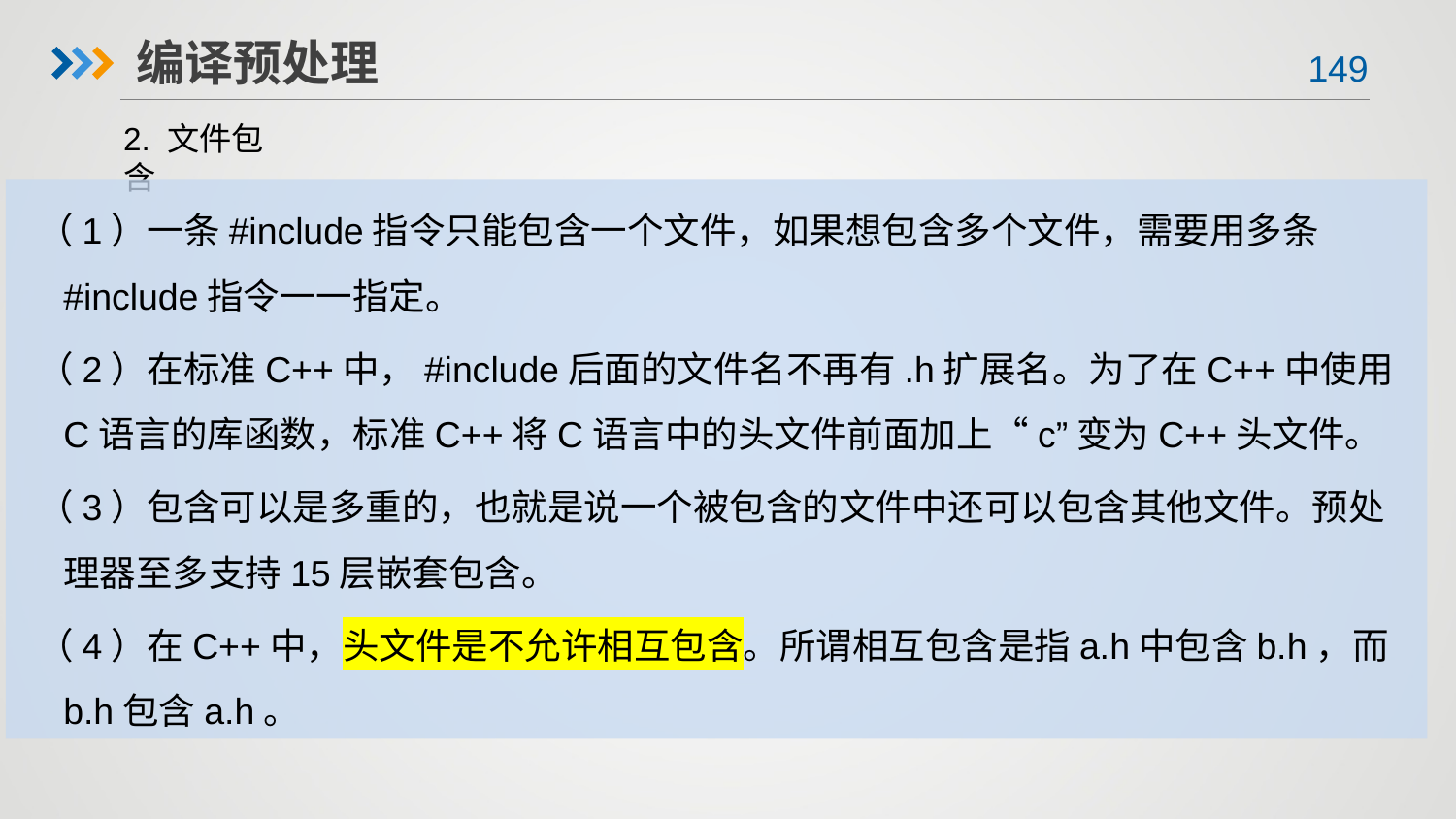

编译预处理
2. 文件包含
 （1）一条#include指令只能包含一个文件，如果想包含多个文件，需要用多条#include指令一一指定。
 （2）在标准C++中，#include后面的文件名不再有.h扩展名。为了在C++中使用C语言的库函数，标准C++将C语言中的头文件前面加上“c”变为C++头文件。
 （3）包含可以是多重的，也就是说一个被包含的文件中还可以包含其他文件。预处理器至多支持15层嵌套包含。
 （4）在C++中，头文件是不允许相互包含。所谓相互包含是指a.h中包含b.h，而b.h包含a.h。